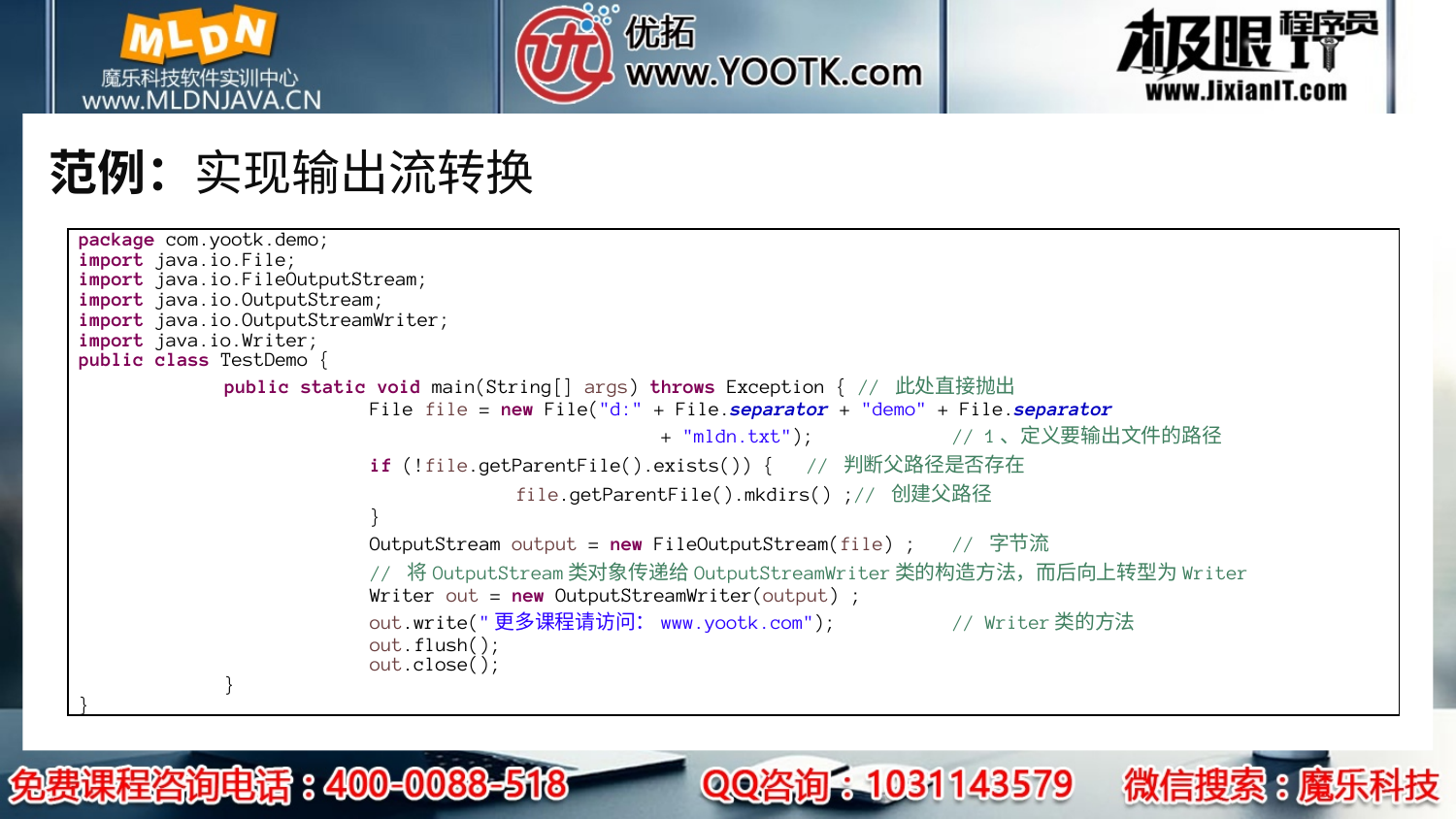

# 范例：实现输出流转换
| package com.yootk.demo; import java.io.File; import java.io.FileOutputStream; import java.io.OutputStream; import java.io.OutputStreamWriter; import java.io.Writer; public class TestDemo { public static void main(String[] args) throws Exception { // 此处直接抛出 File file = new File("d:" + File.separator + "demo" + File.separator + "mldn.txt"); // 1、定义要输出文件的路径 if (!file.getParentFile().exists()) { // 判断父路径是否存在 file.getParentFile().mkdirs() ;// 创建父路径 } OutputStream output = new FileOutputStream(file) ; // 字节流 // 将OutputStream类对象传递给OutputStreamWriter类的构造方法，而后向上转型为Writer Writer out = new OutputStreamWriter(output) ; out.write("更多课程请访问：www.yootk.com"); // Writer类的方法 out.flush(); out.close(); } } |
| --- |